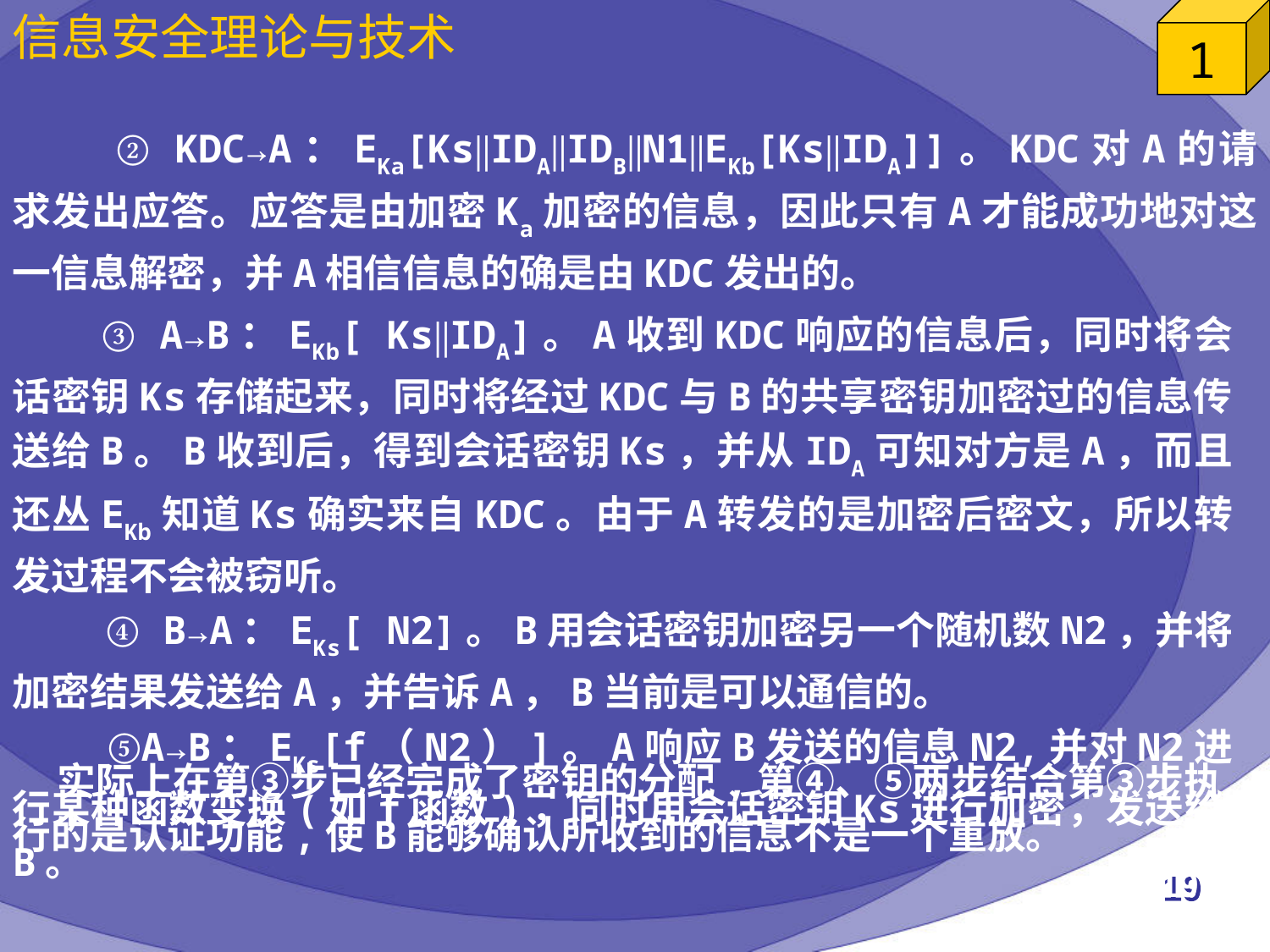

② KDC→A：EKa[Ks∥IDA∥IDB∥N1∥EKb[Ks∥IDA]]。KDC对A的请求发出应答。应答是由加密Ka加密的信息，因此只有A才能成功地对这一信息解密，并A相信信息的确是由KDC发出的。
    ③ A→B：EKb[ Ks∥IDA]。A收到KDC响应的信息后，同时将会话密钥Ks存储起来，同时将经过KDC与B的共享密钥加密过的信息传送给B。B收到后，得到会话密钥Ks，并从IDA可知对方是A，而且还丛EKb知道Ks确实来自KDC。由于A转发的是加密后密文，所以转发过程不会被窃听。
    ④ B→A：EKs[ N2]。B用会话密钥加密另一个随机数N2，并将加密结果发送给A，并告诉A，B当前是可以通信的。
    ⑤A→B：EKs[f（N2）]。A响应B发送的信息N2,并对N2进行某种函数变换(如f函数)，同时用会话密钥Ks进行加密，发送给B。
    实际上在第③步已经完成了密钥的分配,第④、⑤两步结合第③步执行的是认证功能,使B能够确认所收到的信息不是一个重放。
19
19